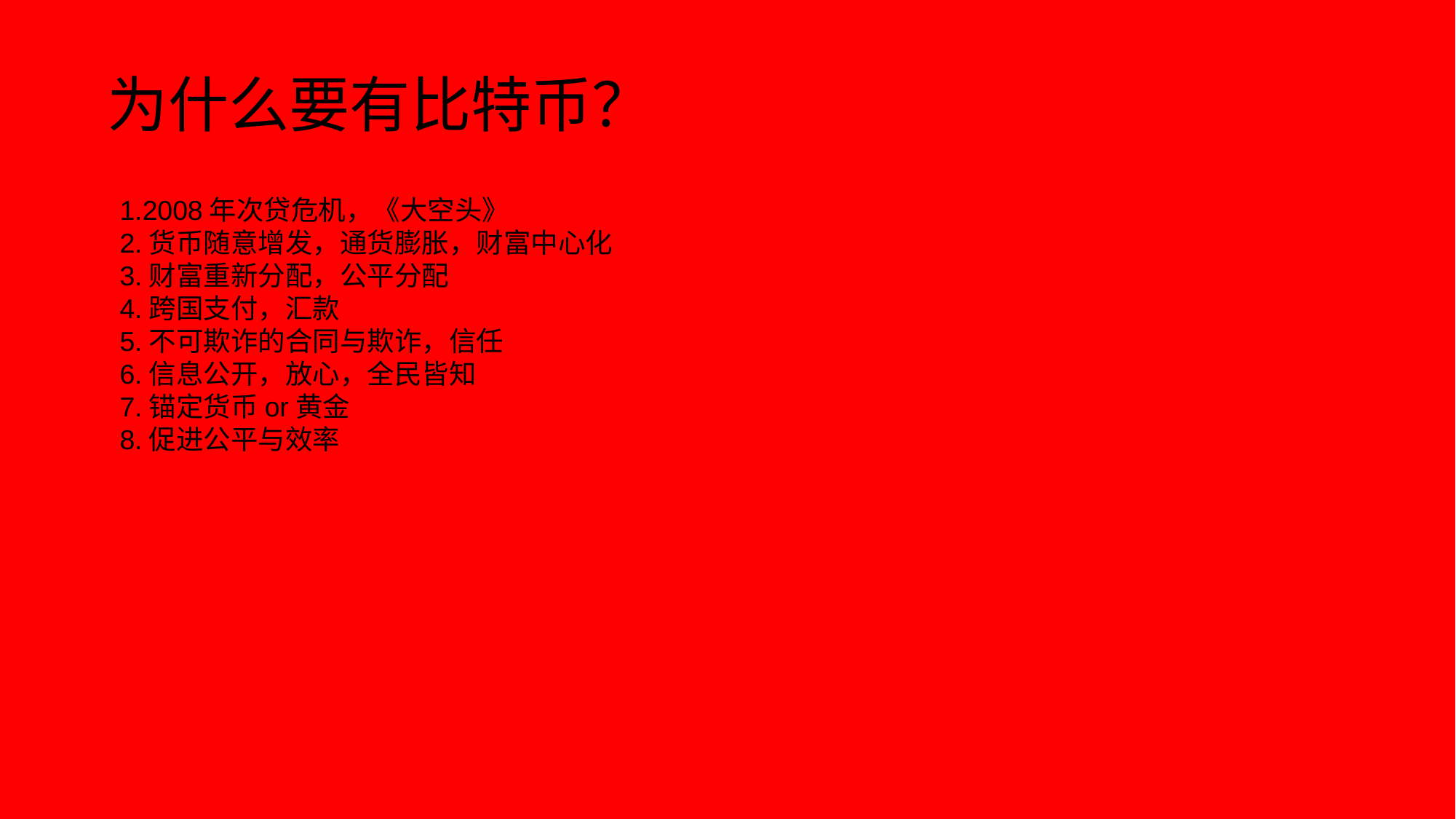

为什么要有比特币？
1.2008年次贷危机，《大空头》
2.货币随意增发，通货膨胀，财富中心化
3.财富重新分配，公平分配
4.跨国支付，汇款
5.不可欺诈的合同与欺诈，信任
6.信息公开，放心，全民皆知
7.锚定货币or黄金
8.促进公平与效率